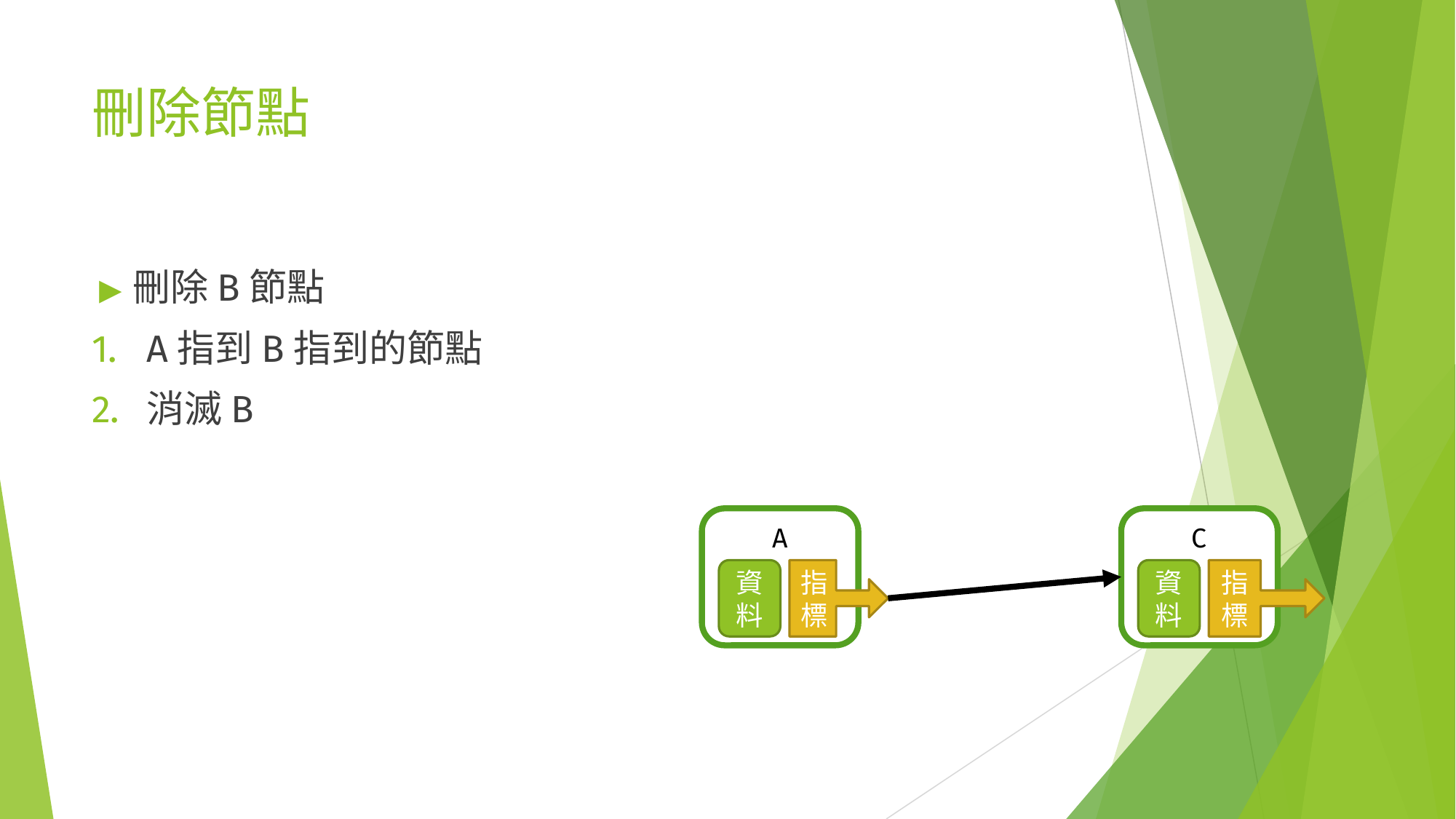

# 刪除節點
刪除B節點
A指到B指到的節點
消滅B
A
資料
指標
C
資料
指標